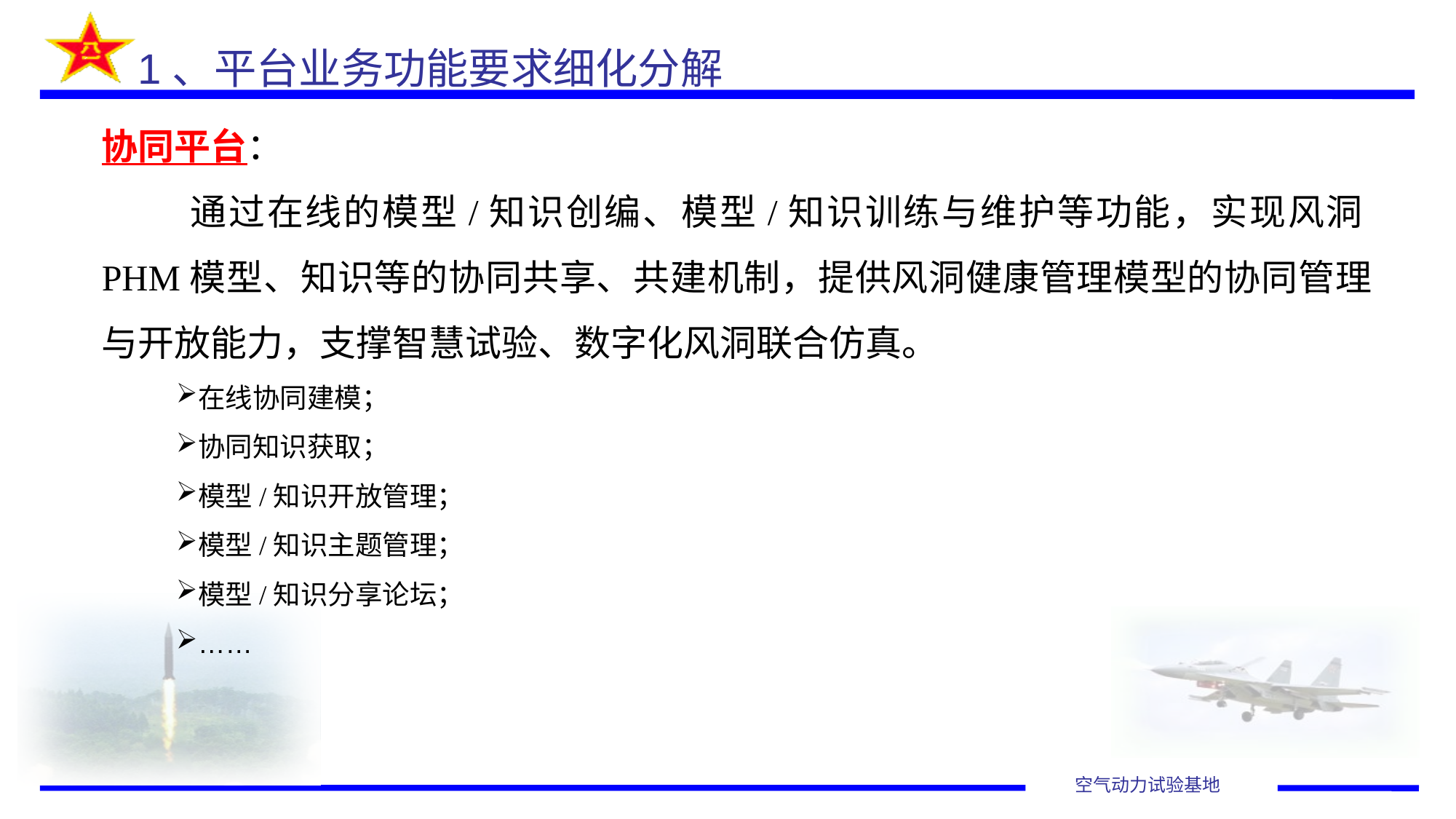

# 1、平台业务功能要求细化分解
协同平台：
    通过在线的模型/知识创编、模型/知识训练与维护等功能，实现风洞PHM模型、知识等的协同共享、共建机制，提供风洞健康管理模型的协同管理与开放能力，支撑智慧试验、数字化风洞联合仿真。
在线协同建模；
协同知识获取；
模型/知识开放管理；
模型/知识主题管理；
模型/知识分享论坛；
……